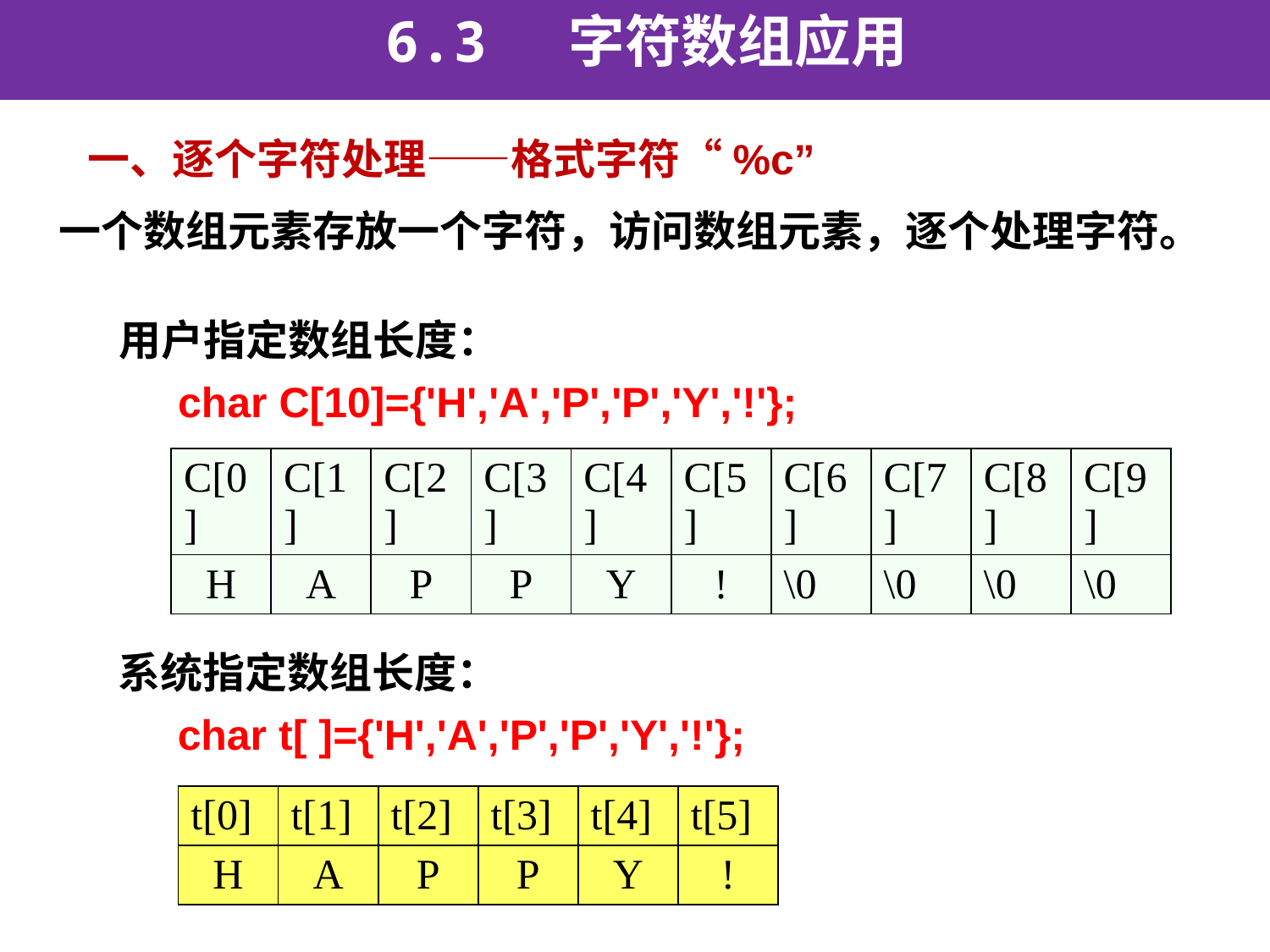

6.3  字符数组应用
  一、逐个字符处理——格式字符“%c”
一个数组元素存放一个字符，访问数组元素，逐个处理字符。
用户指定数组长度：
     char C[10]={'H','A','P','P','Y','!'};
| C[0] | C[1] | C[2] | C[3] | C[4] | C[5] | C[6] | C[7] | C[8] | C[9] |
| --- | --- | --- | --- | --- | --- | --- | --- | --- | --- |
| H | A | P | P | Y | ! | \0 | \0 | \0 | \0 |
系统指定数组长度：
     char t[ ]={'H','A','P','P','Y','!'};
| t[0] | t[1] | t[2] | t[3] | t[4] | t[5] |
| --- | --- | --- | --- | --- | --- |
| H | A | P | P | Y | ! |